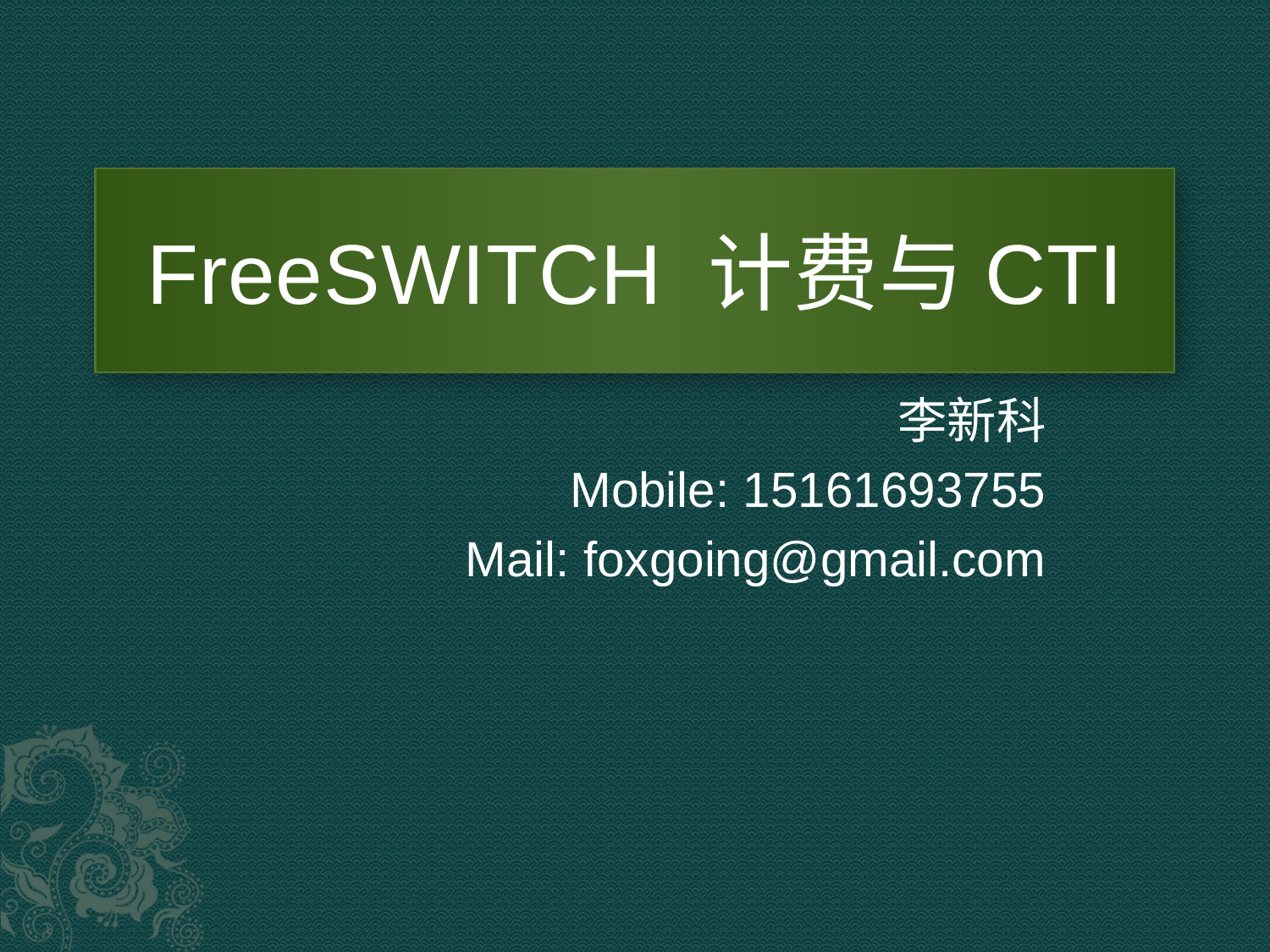

# FreeSWITCH 计费与CTI
李新科
Mobile: 15161693755
Mail: foxgoing@gmail.com